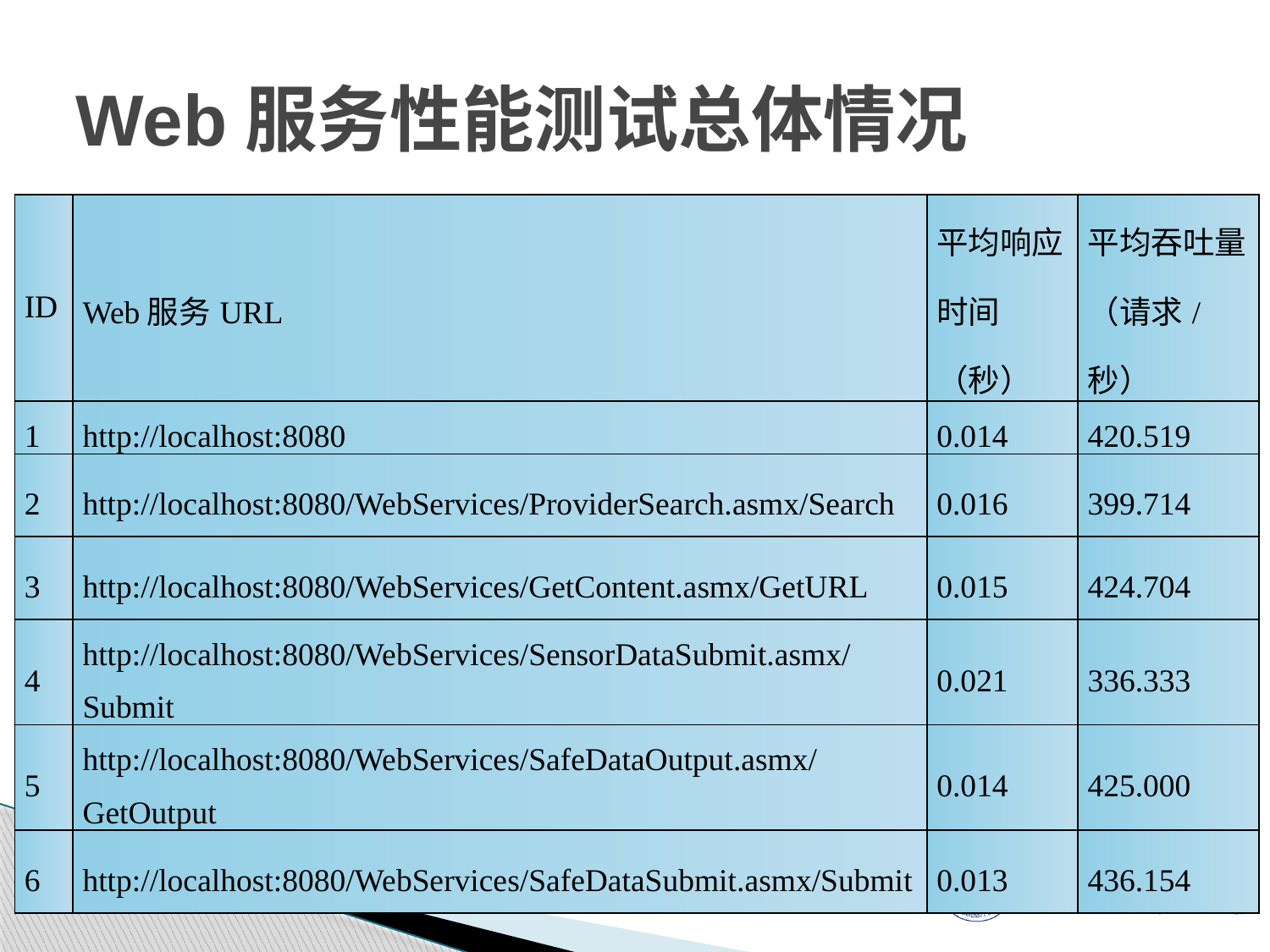

# Web服务性能测试总体情况
| ID | Web服务URL | 平均响应时间（秒） | 平均吞吐量（请求/秒） |
| --- | --- | --- | --- |
| 1 | http://localhost:8080 | 0.014 | 420.519 |
| 2 | http://localhost:8080/WebServices/ProviderSearch.asmx/Search | 0.016 | 399.714 |
| 3 | http://localhost:8080/WebServices/GetContent.asmx/GetURL | 0.015 | 424.704 |
| 4 | http://localhost:8080/WebServices/SensorDataSubmit.asmx/Submit | 0.021 | 336.333 |
| 5 | http://localhost:8080/WebServices/SafeDataOutput.asmx/GetOutput | 0.014 | 425.000 |
| 6 | http://localhost:8080/WebServices/SafeDataSubmit.asmx/Submit | 0.013 | 436.154 |